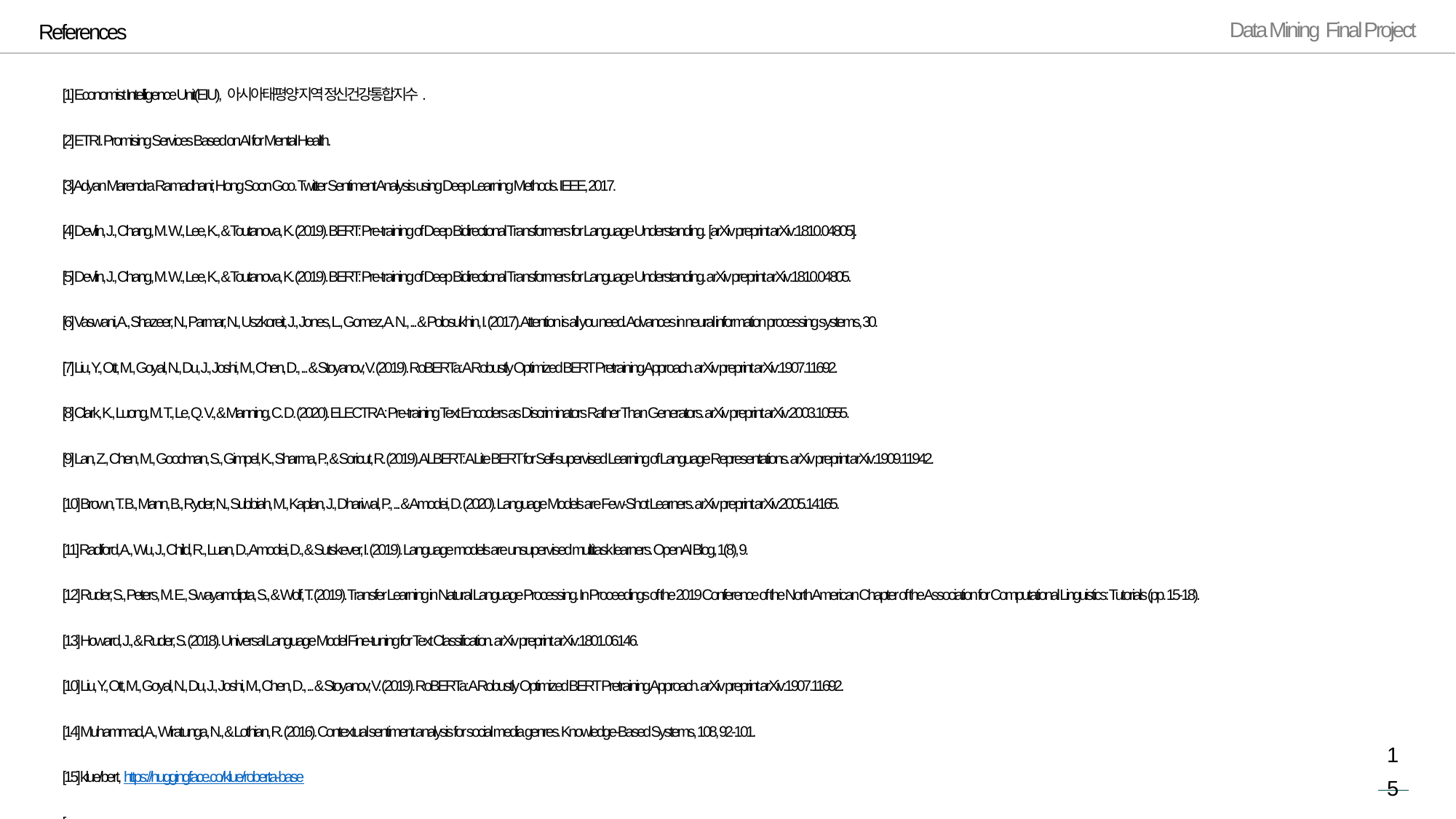

References
[1] Economist Intelligence Unit(EIU), 아시아태평양 지역 정신건강통합지수.
[2] ETRI. Promising Services Based on AI for Mental Health.
[3] Adyan Marendra Ramadhani; Hong Soon Goo. Twitter Sentiment Analysis using Deep Learning Methods. IEEE, 2017.
[4] Devlin, J., Chang, M. W., Lee, K., & Toutanova, K. (2019). BERT: Pre-training of Deep Bidirectional Transformers for Language Understanding.  [arXiv preprint arXiv:1810.04805].
[5] Devlin, J., Chang, M. W., Lee, K., & Toutanova, K. (2019). BERT: Pre-training of Deep Bidirectional Transformers for Language Understanding. arXiv preprint arXiv:1810.04805.
[6] Vaswani, A., Shazeer, N., Parmar, N., Uszkoreit, J., Jones, L., Gomez, A. N., ... & Polosukhin, I. (2017). Attention is all you need. Advances in neural information processing systems, 30.
[7] Liu, Y., Ott, M., Goyal, N., Du, J., Joshi, M., Chen, D., ... & Stoyanov, V. (2019). RoBERTa: A Robustly Optimized BERT Pretraining Approach. arXiv preprint arXiv:1907.11692.
[8] Clark, K., Luong, M. T., Le, Q. V., & Manning, C. D. (2020). ELECTRA: Pre-training Text Encoders as Discriminators Rather Than Generators. arXiv preprint arXiv:2003.10555.
[9] Lan, Z., Chen, M., Goodman, S., Gimpel, K., Sharma, P., & Soricut, R. (2019). ALBERT: A Lite BERT for Self-supervised Learning of Language Representations. arXiv preprint arXiv:1909.11942.
[10] Brown, T. B., Mann, B., Ryder, N., Subbiah, M., Kaplan, J., Dhariwal, P., ... & Amodei, D. (2020). Language Models are Few-Shot Learners. arXiv preprint arXiv:2005.14165.
[11] Radford, A., Wu, J., Child, R., Luan, D., Amodei, D., & Sutskever, I. (2019). Language models are unsupervised multitask learners. OpenAI Blog, 1(8), 9.
[12] Ruder, S., Peters, M. E., Swayamdipta, S., & Wolf, T. (2019). Transfer Learning in Natural Language Processing. In Proceedings of the 2019 Conference of the North American Chapter of the Association for Computational Linguistics: Tutorials (pp. 15-18).
[13] Howard, J., & Ruder, S. (2018). Universal Language Model Fine-tuning for Text Classification. arXiv preprint arXiv:1801.06146.
[10] Liu, Y., Ott, M., Goyal, N., Du, J., Joshi, M., Chen, D., ... & Stoyanov, V. (2019). RoBERTa: A Robustly Optimized BERT Pretraining Approach. arXiv preprint arXiv:1907.11692.
[14] Muhammad, A., Wiratunga, N., & Lothian, R. (2016). Contextual sentiment analysis for social media genres. Knowledge-Based Systems, 108, 92-101.
[15] klue/bert, https://huggingface.co/klue/roberta-base
[
15